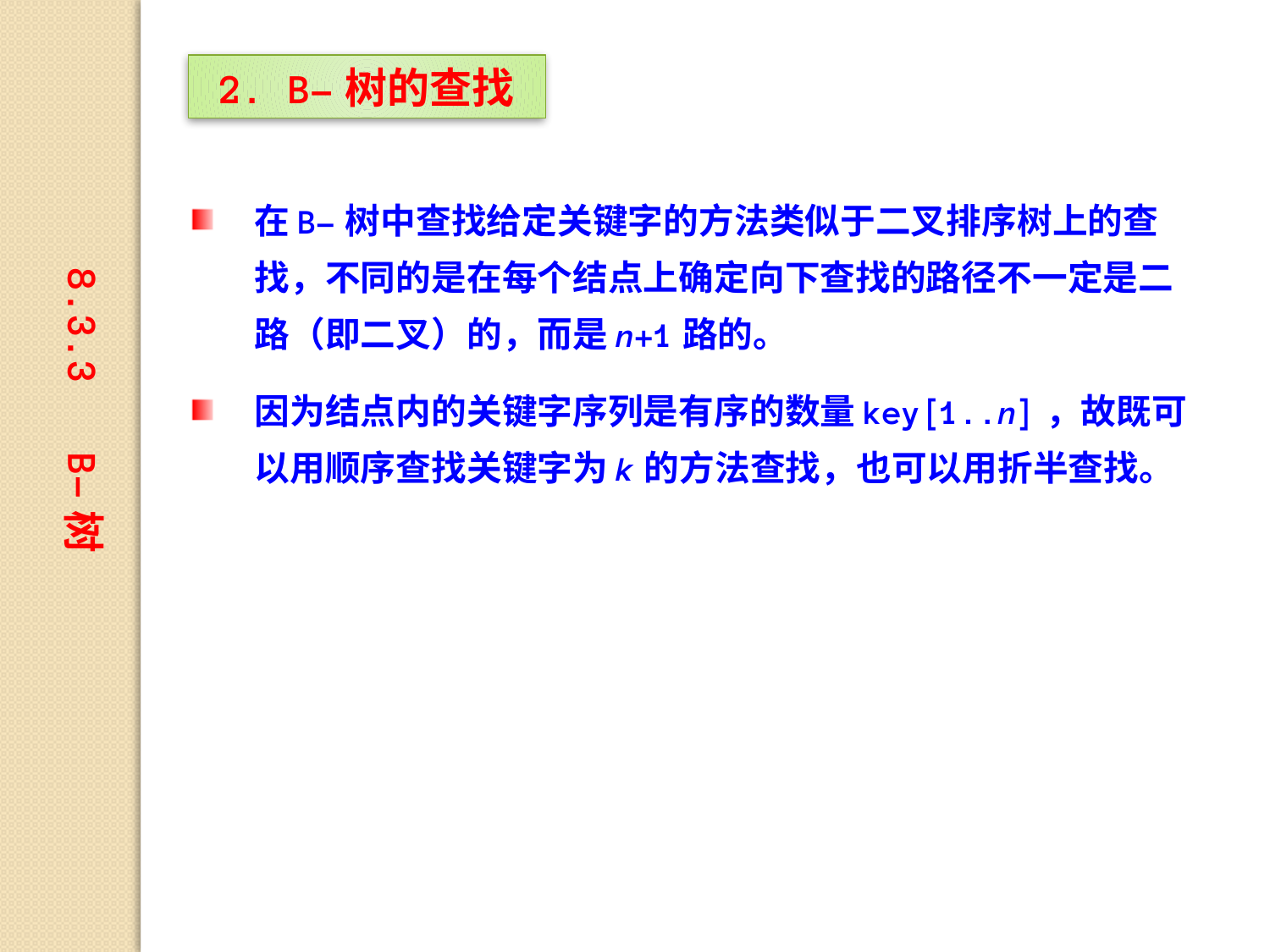

2. B-树的查找
在B-树中查找给定关键字的方法类似于二叉排序树上的查找，不同的是在每个结点上确定向下查找的路径不一定是二路（即二叉）的，而是n+1路的。
因为结点内的关键字序列是有序的数量key[1..n]，故既可以用顺序查找关键字为k的方法查找，也可以用折半查找。
8.3.3   B-树